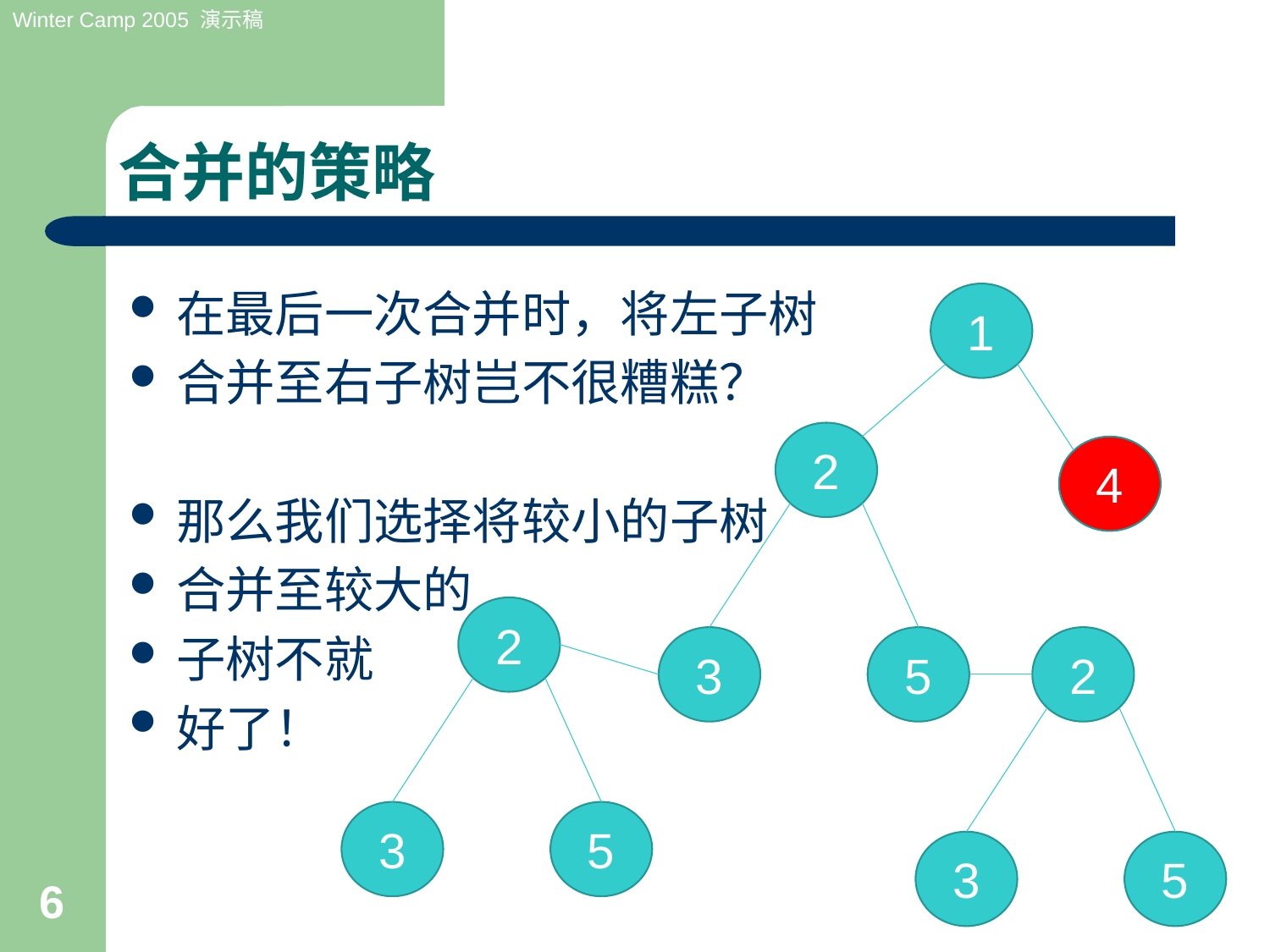

# 合并的策略
在最后一次合并时，将左子树
合并至右子树岂不很糟糕？

那么我们选择将较小的子树
合并至较大的
子树不就
好了！
1
2
4
2
3
5
2
3
5
3
5
6